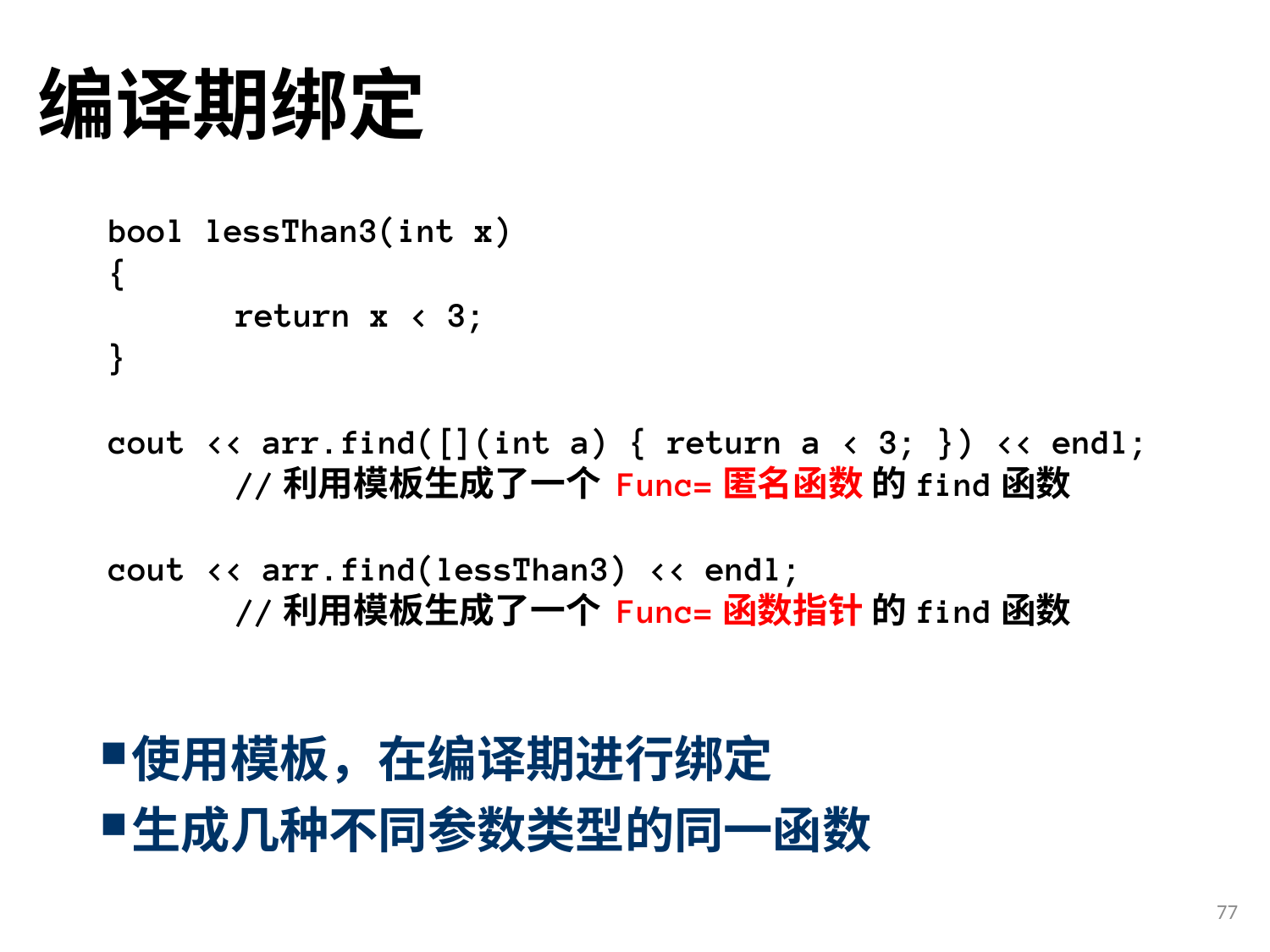

# 编译期绑定
bool lessThan3(int x)
{
	return x < 3;
}

cout << arr.find([](int a) { return a < 3; }) << endl;
	//利用模板生成了一个 Func=匿名函数 的find函数

cout << arr.find(lessThan3) << endl;
	//利用模板生成了一个 Func=函数指针 的find函数

使用模板，在编译期进行绑定
生成几种不同参数类型的同一函数
77